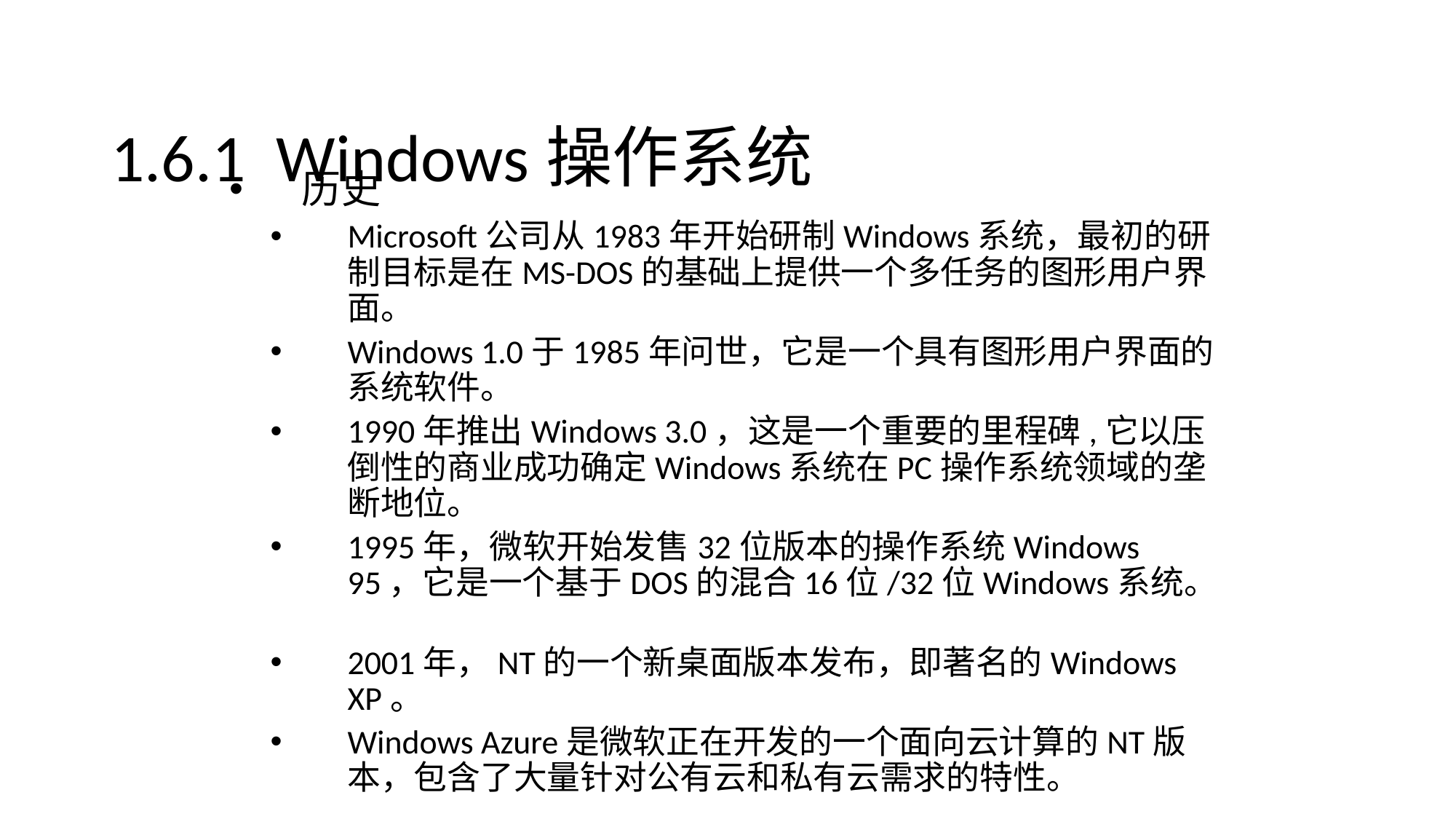

# 1.6.1  Windows操作系统
历史
Microsoft公司从1983年开始研制Windows系统，最初的研制目标是在MS-DOS的基础上提供一个多任务的图形用户界面。
Windows 1.0于1985年问世，它是一个具有图形用户界面的系统软件。
1990年推出Windows 3.0，这是一个重要的里程碑,它以压倒性的商业成功确定Windows系统在PC操作系统领域的垄断地位。
1995年，微软开始发售32位版本的操作系统Windows 95，它是一个基于DOS的混合16位/32位Windows系统。
2001年，NT的一个新桌面版本发布，即著名的Windows XP。
Windows Azure是微软正在开发的一个面向云计算的NT版本，包含了大量针对公有云和私有云需求的特性。
2